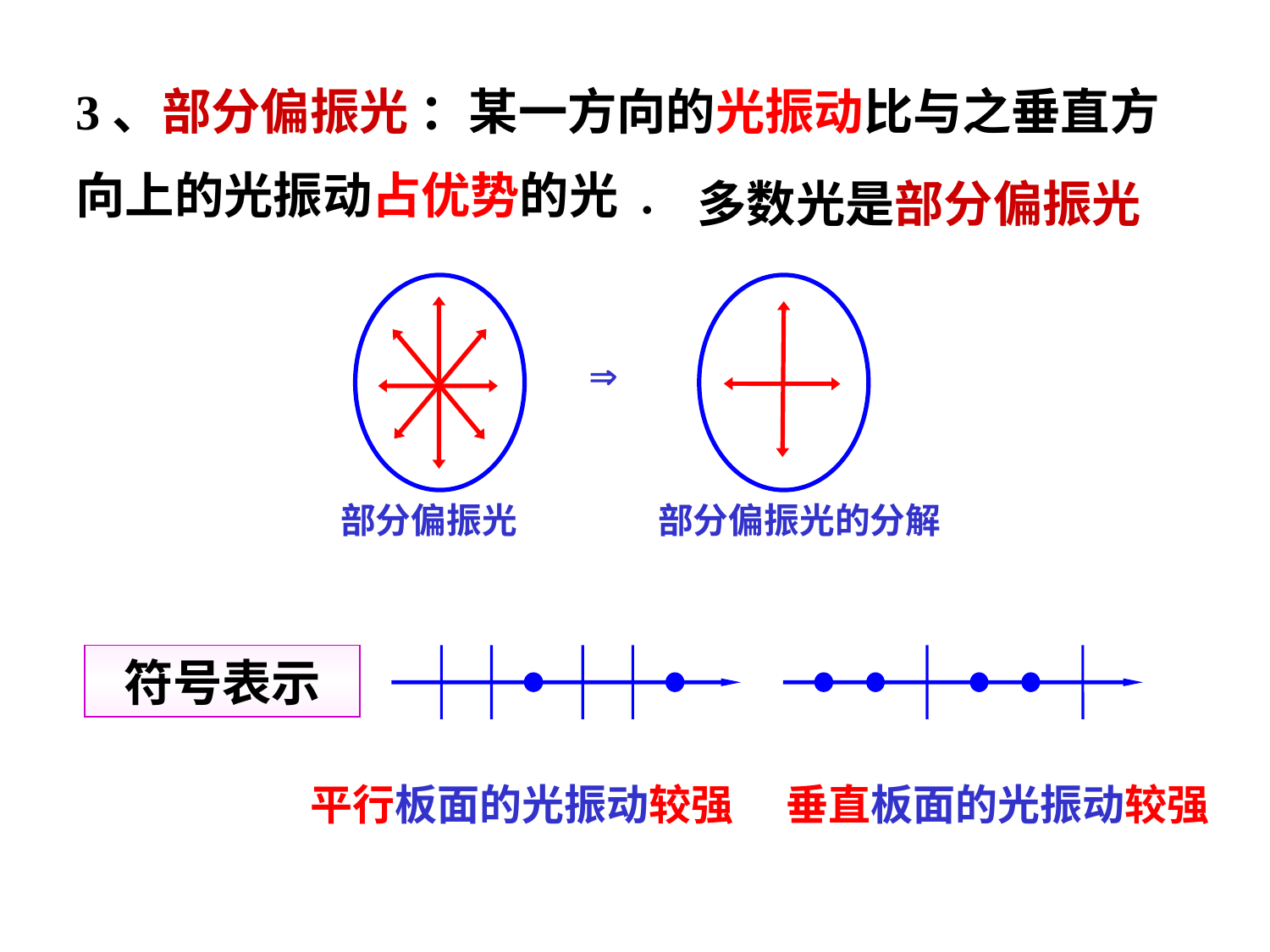

3、部分偏振光 ：某一方向的光振动比与之垂直方
向上的光振动占优势的光 .
多数光是部分偏振光

⇒

部分偏振光

部分偏振光的分解

符号表示

平行板面的光振动较强
垂直板面的光振动较强